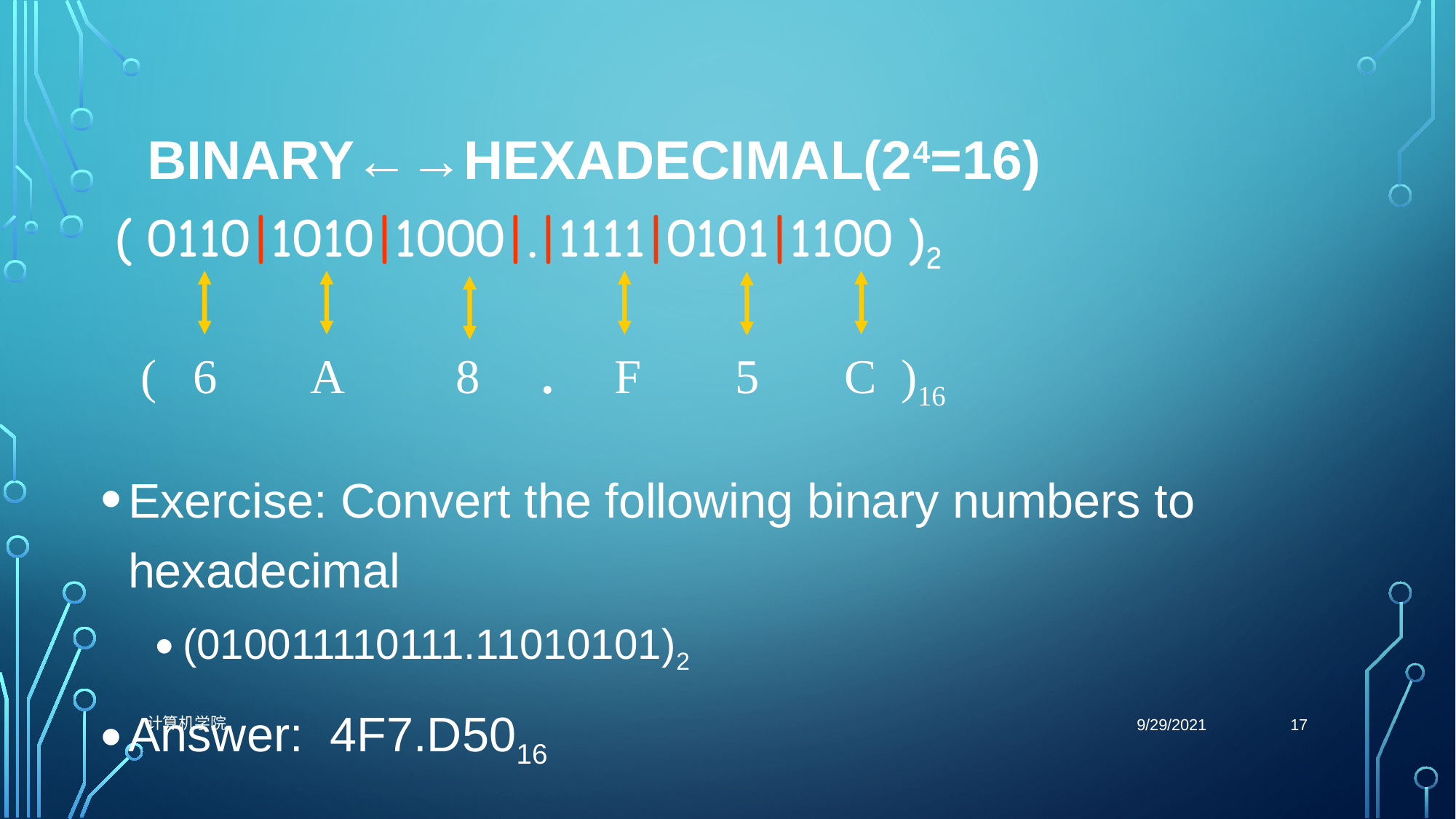

# Binary←→Hexadecimal(24=16)
( 0110|1010|1000|.|1111|0101|1100 )2

(   6	     A	        8     .     F	    5       C  )16
Exercise: Convert the following binary numbers to hexadecimal
(010011110111.11010101)2
Answer:  4F7.D5016
17
计算机学院
9/29/2021